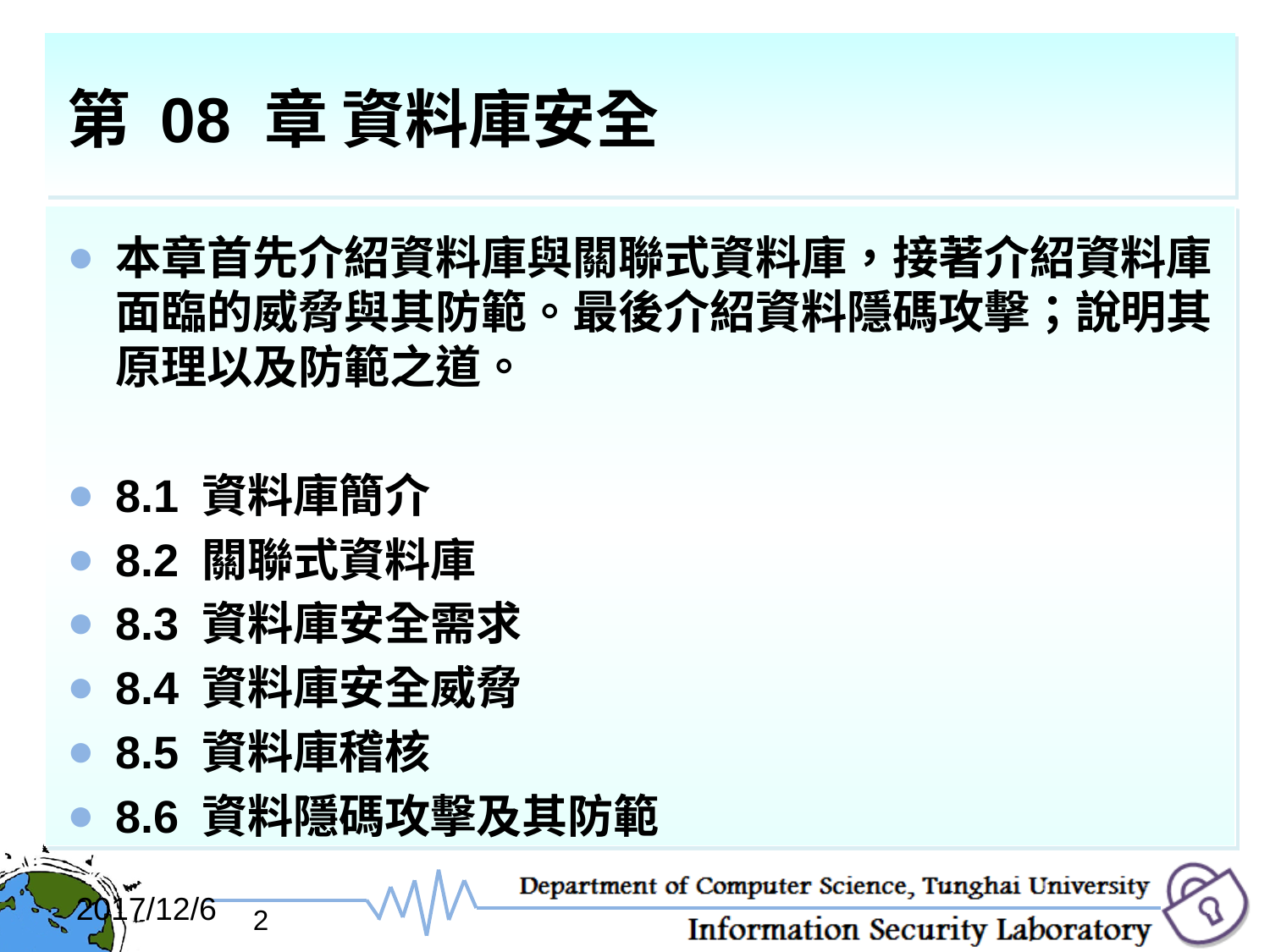

# 第 08 章 資料庫安全
本章首先介紹資料庫與關聯式資料庫，接著介紹資料庫面臨的威脅與其防範。最後介紹資料隱碼攻擊；說明其原理以及防範之道。

8.1 資料庫簡介
8.2 關聯式資料庫
8.3 資料庫安全需求
8.4 資料庫安全威脅
8.5 資料庫稽核
8.6 資料隱碼攻擊及其防範
2017/12/6
2